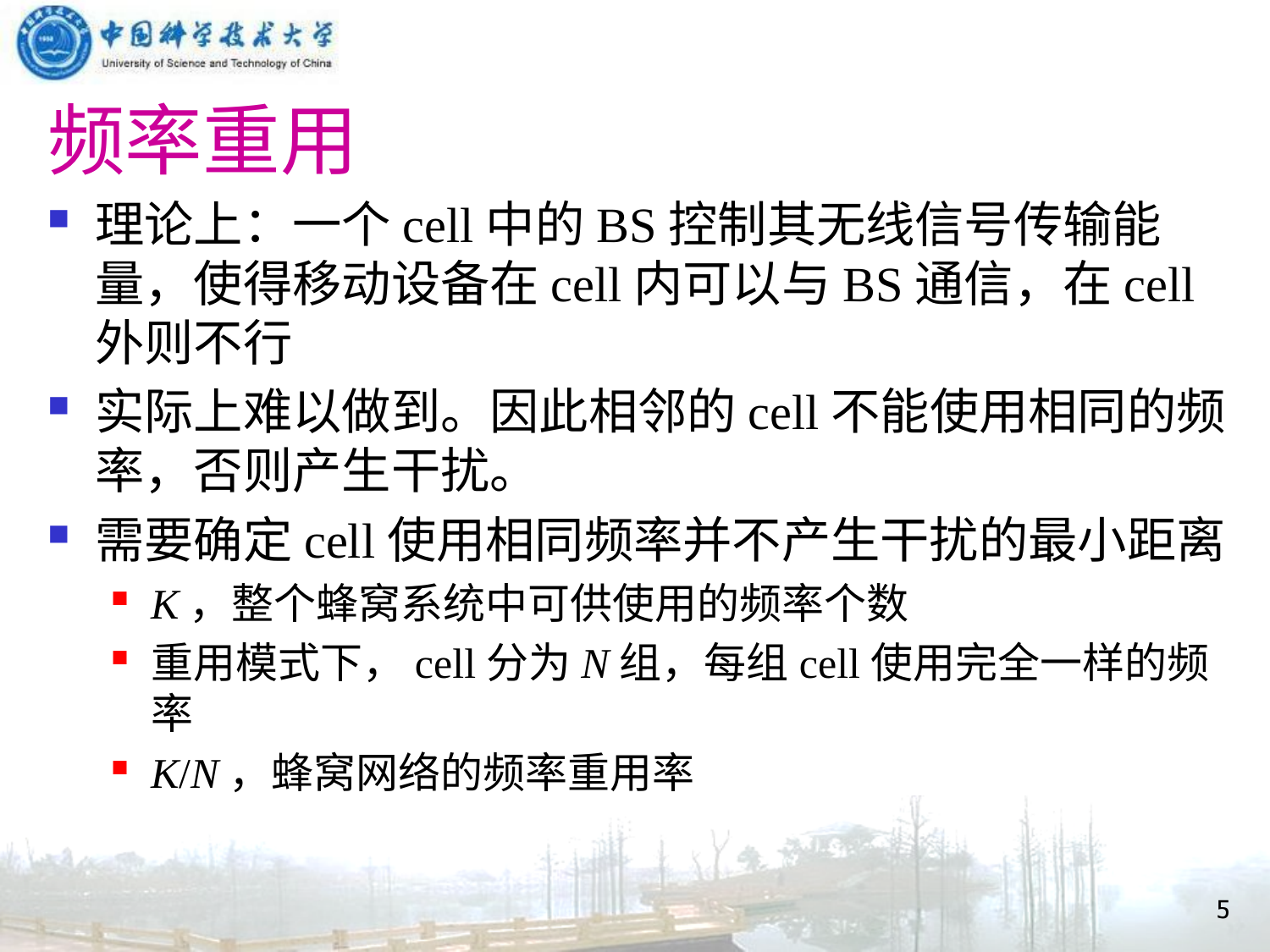

# 频率重用
理论上：一个cell中的BS控制其无线信号传输能量，使得移动设备在cell内可以与BS通信，在cell外则不行
实际上难以做到。因此相邻的cell不能使用相同的频率，否则产生干扰。
需要确定cell使用相同频率并不产生干扰的最小距离
K，整个蜂窝系统中可供使用的频率个数
重用模式下，cell分为N组，每组cell使用完全一样的频率
K/N，蜂窝网络的频率重用率
5